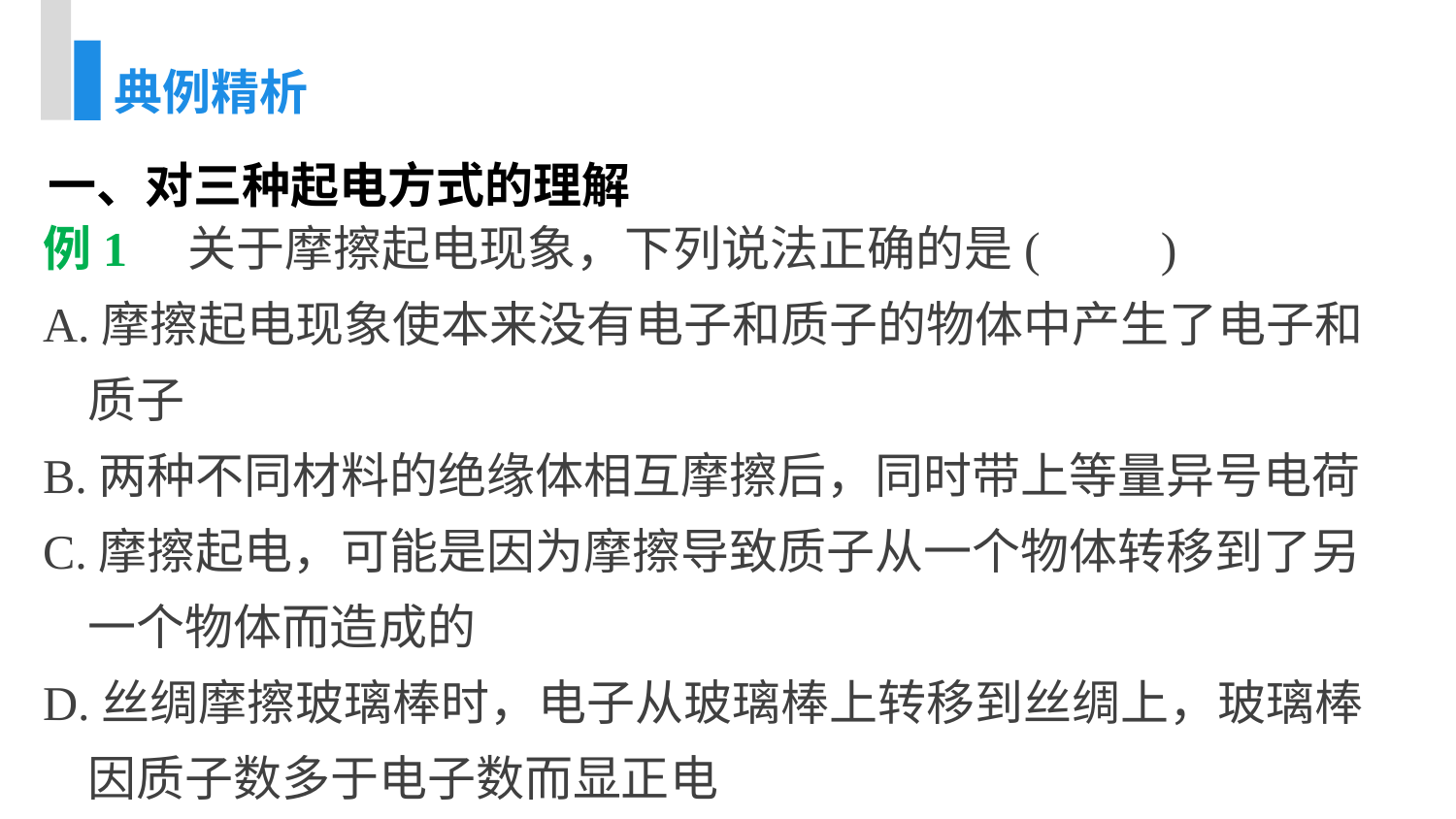

典例精析
一、对三种起电方式的理解
例1　关于摩擦起电现象，下列说法正确的是(　　)
A.摩擦起电现象使本来没有电子和质子的物体中产生了电子和
   质子
B.两种不同材料的绝缘体相互摩擦后，同时带上等量异号电荷
C.摩擦起电，可能是因为摩擦导致质子从一个物体转移到了另
   一个物体而造成的
D.丝绸摩擦玻璃棒时，电子从玻璃棒上转移到丝绸上，玻璃棒
   因质子数多于电子数而显正电